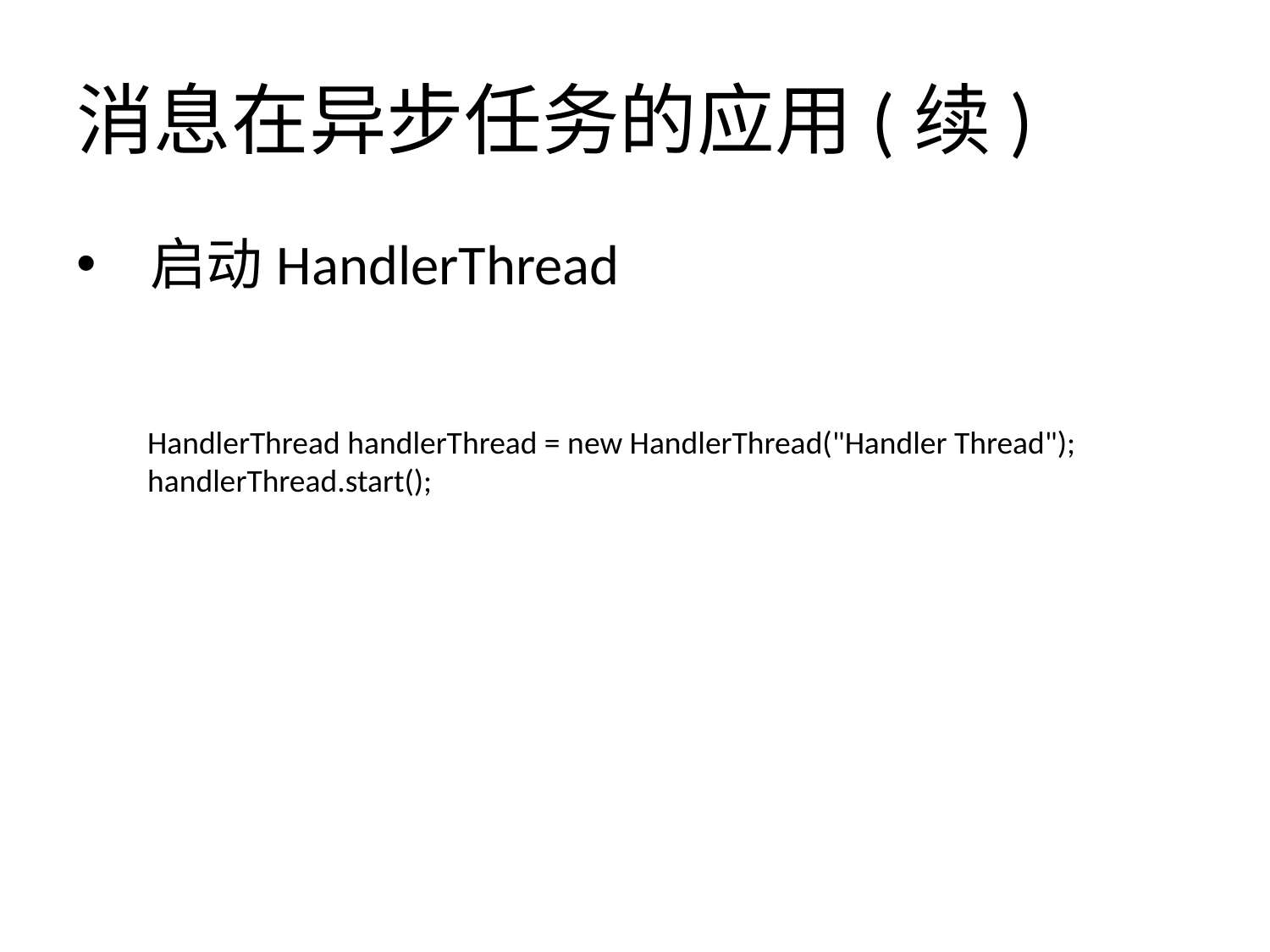

# 消息在异步任务的应用(续)
 启动HandlerThread

HandlerThread handlerThread = new HandlerThread("Handler Thread");
handlerThread.start();